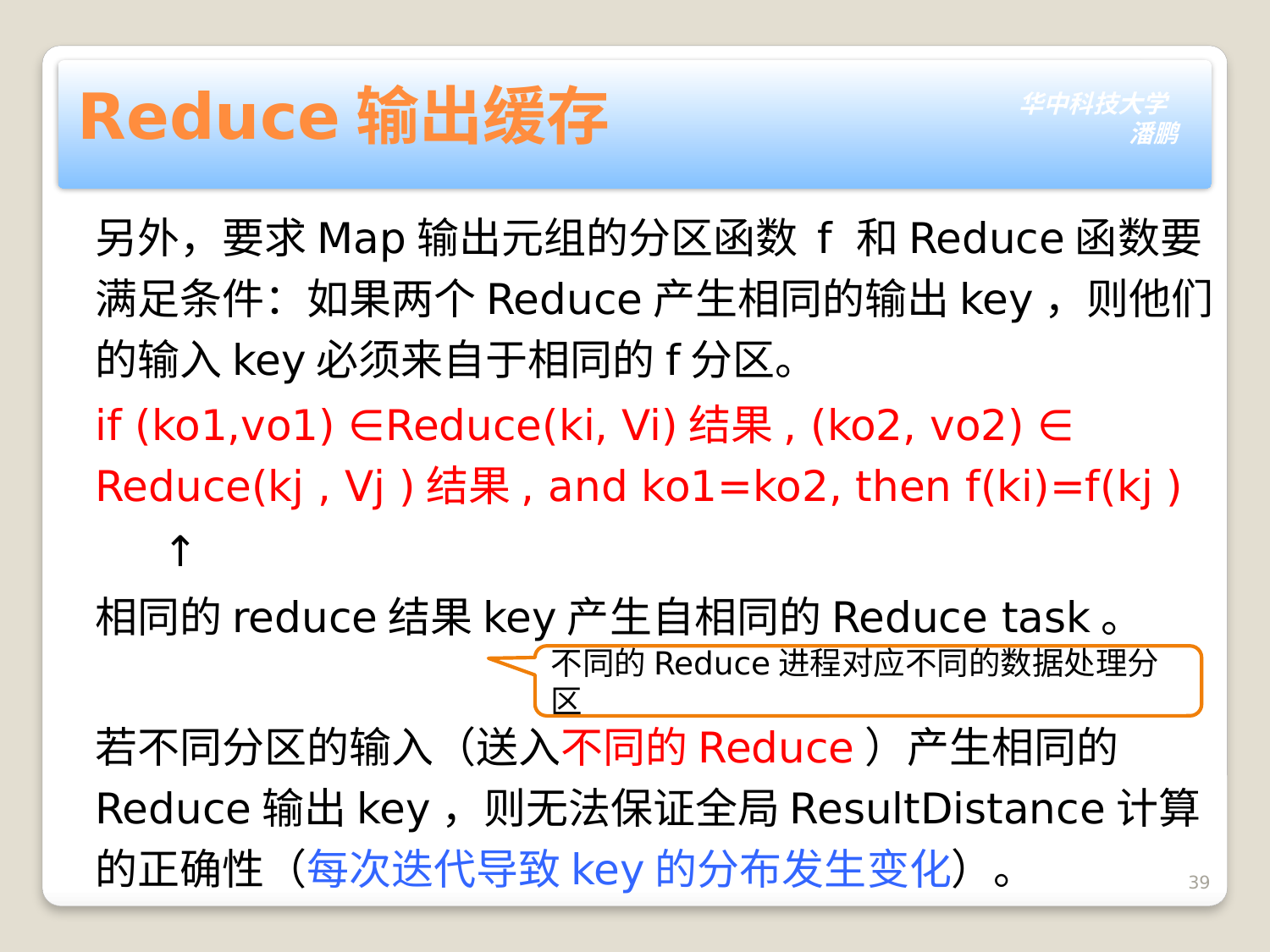

# Reduce输出缓存
另外，要求Map输出元组的分区函数 f 和Reduce函数要满足条件：如果两个Reduce产生相同的输出key，则他们的输入key必须来自于相同的f分区。
if (ko1,vo1) ∈Reduce(ki, Vi)结果, (ko2, vo2) ∈ Reduce(kj , Vj )结果, and ko1=ko2, then f(ki)=f(kj )
     ↑
相同的reduce结果key产生自相同的Reduce task。

若不同分区的输入（送入不同的Reduce）产生相同的Reduce输出key，则无法保证全局ResultDistance计算的正确性（每次迭代导致key的分布发生变化）。
不同的Reduce进程对应不同的数据处理分区
39